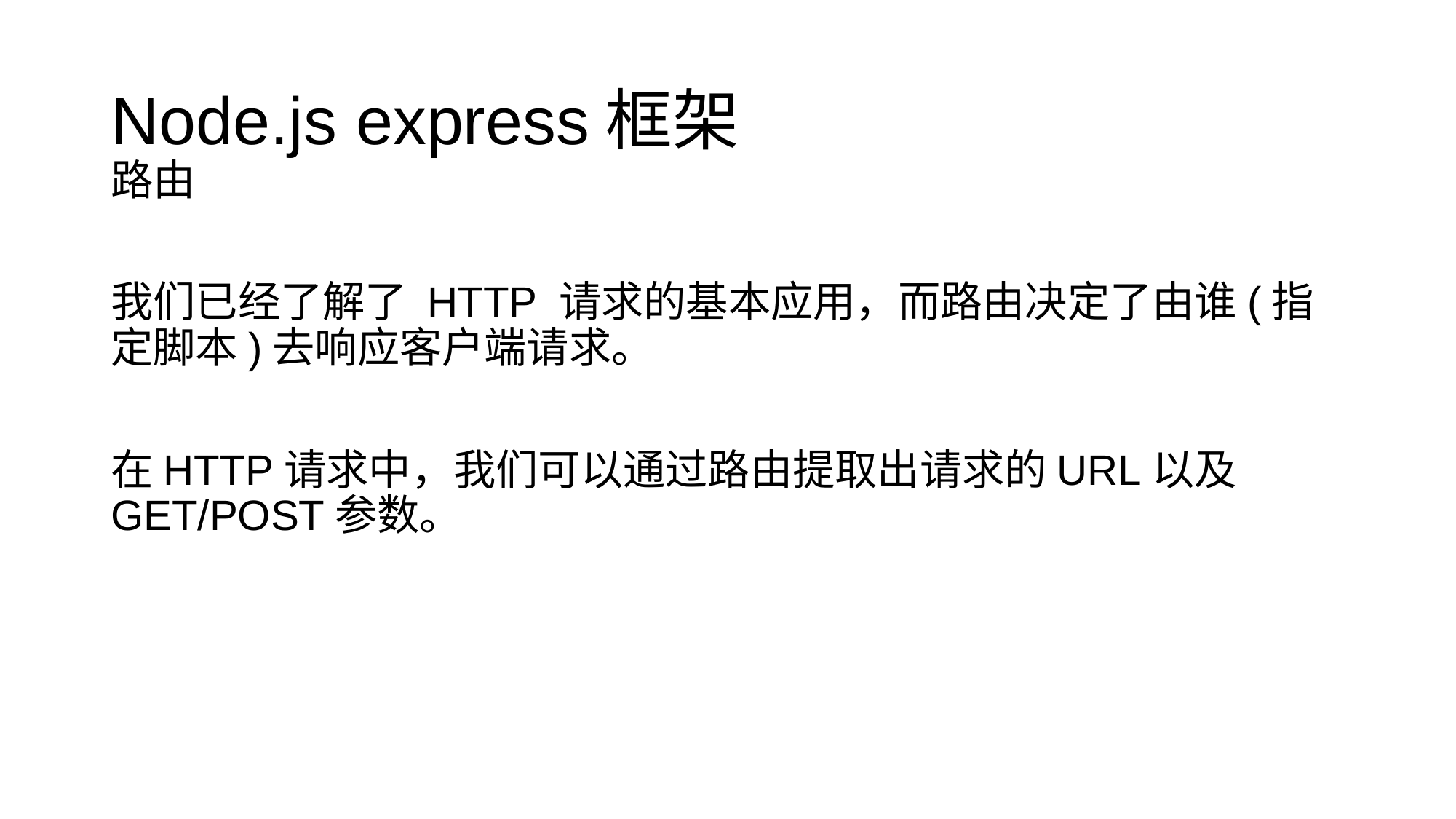

# Node.js express框架
路由

我们已经了解了 HTTP 请求的基本应用，而路由决定了由谁(指定脚本)去响应客户端请求。

在HTTP请求中，我们可以通过路由提取出请求的URL以及GET/POST参数。